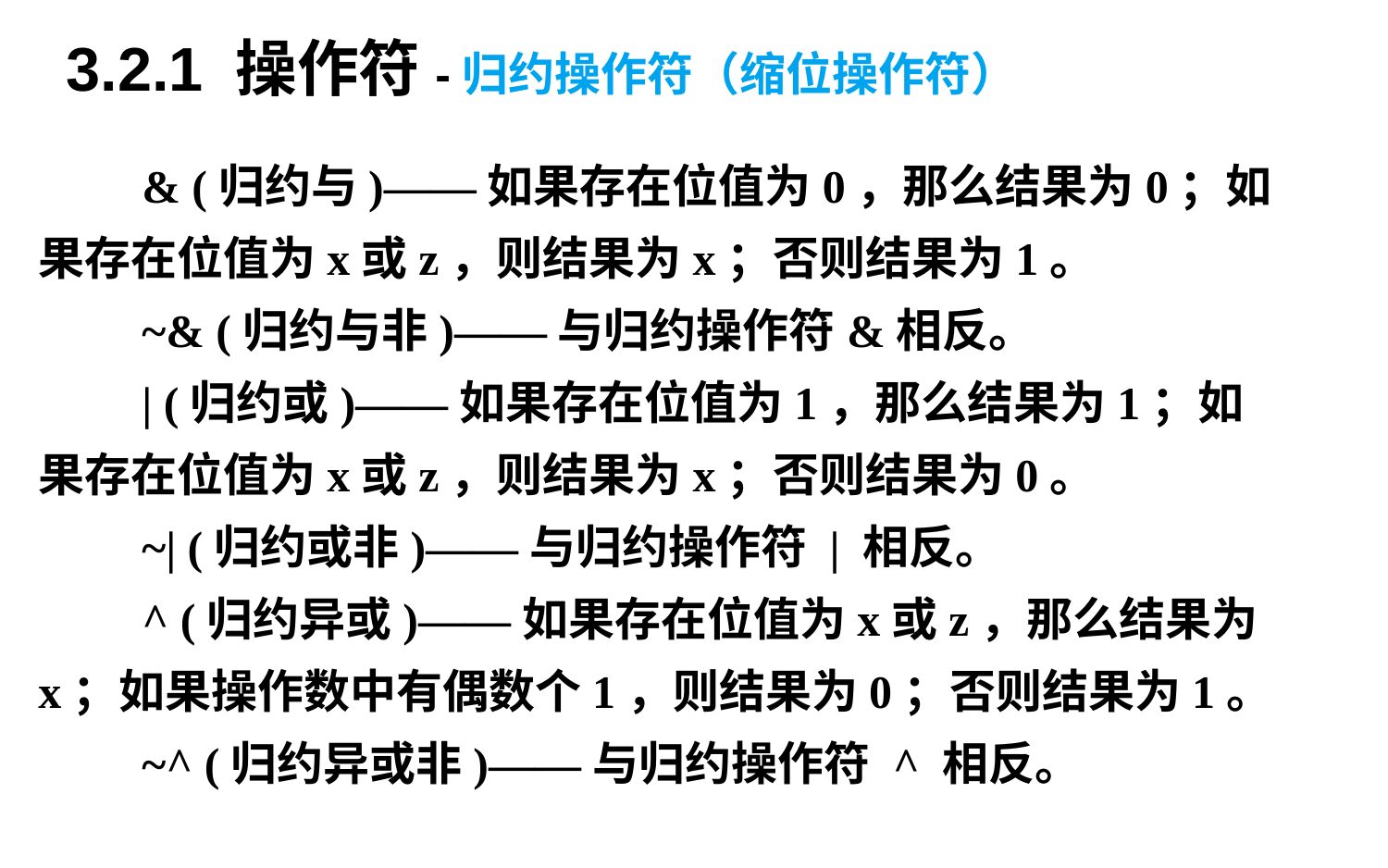

3.2.1 操作符-归约操作符（缩位操作符）
# & (归约与)——如果存在位值为0，那么结果为0；如果存在位值为x或z，则结果为x；否则结果为1。 　　~& (归约与非)——与归约操作符&相反。 　　| (归约或)——如果存在位值为1，那么结果为1；如果存在位值为x或z，则结果为x；否则结果为0。 　　~| (归约或非)——与归约操作符 | 相反。 　　^ (归约异或)——如果存在位值为x或z，那么结果为x；如果操作数中有偶数个1，则结果为0；否则结果为1。 　　~^ (归约异或非)——与归约操作符 ^ 相反。